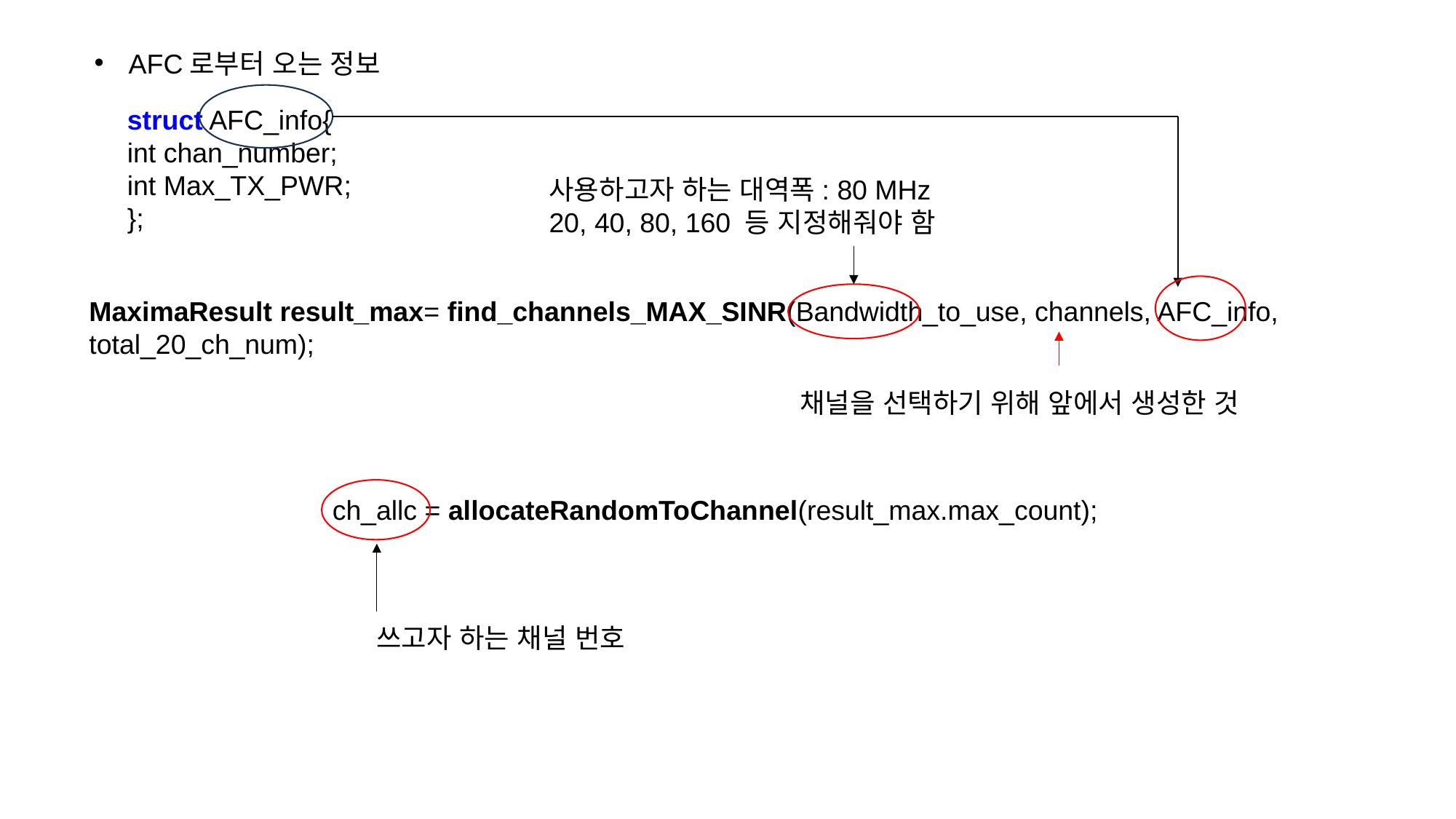

AFC로부터 오는 정보

struct AFC_info{
int chan_number;
int Max_TX_PWR;
};
사용하고자 하는 대역폭: 80 MHz
20, 40, 80, 160 등 지정해줘야 함

MaximaResult result_max= find_channels_MAX_SINR(Bandwidth_to_use, channels, AFC_info, total_20_ch_num);
채널을 선택하기 위해 앞에서 생성한 것

ch_allc = allocateRandomToChannel(result_max.max_count);
쓰고자 하는 채널 번호